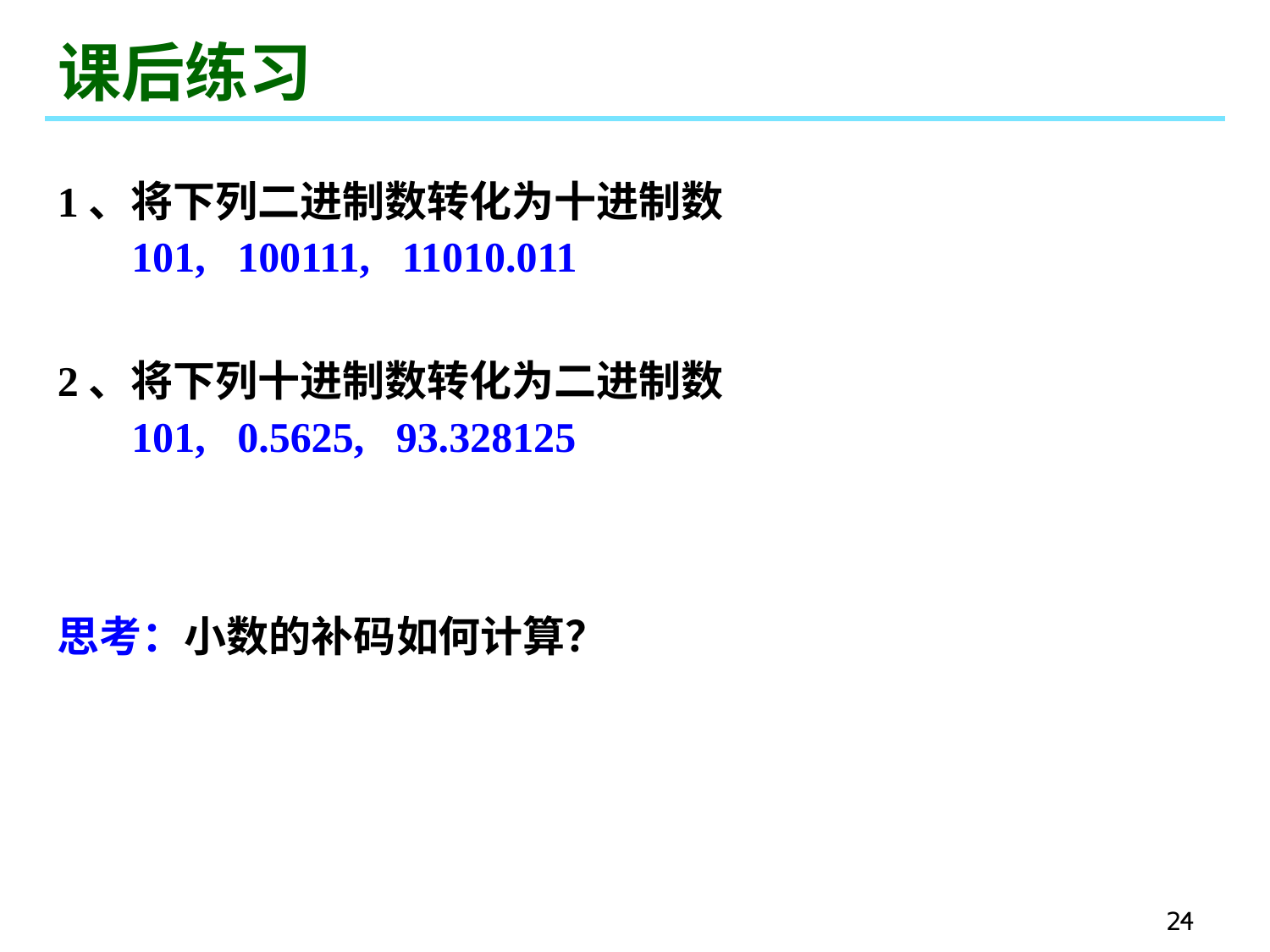

# 课后练习
1、将下列二进制数转化为十进制数
       101,   100111,   11010.011
2、将下列十进制数转化为二进制数
       101,   0.5625,   93.328125
思考：小数的补码如何计算？
24